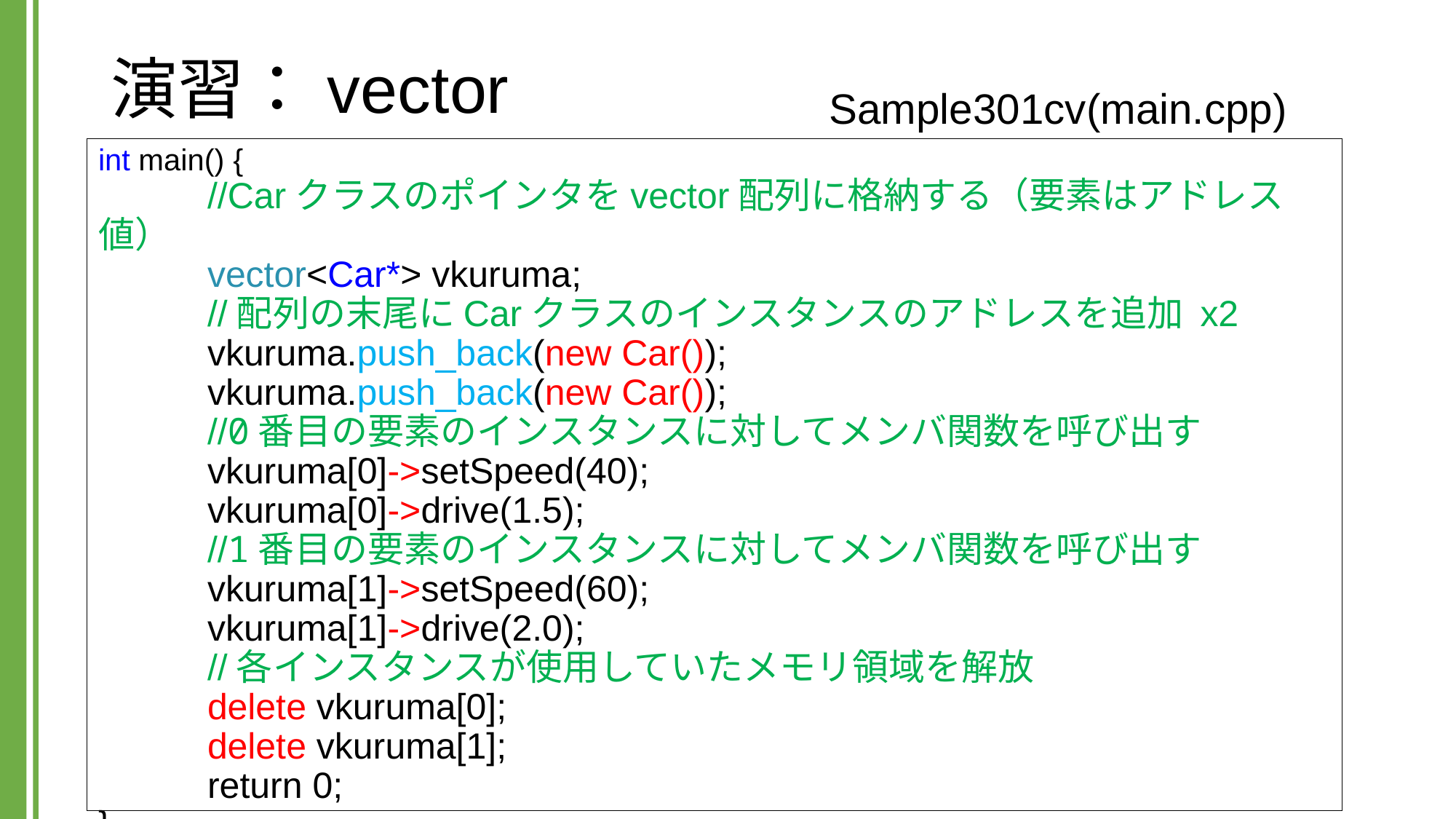

# 演習：vector
Sample301cv(main.cpp)
int main() {
	//Carクラスのポインタをvector配列に格納する（要素はアドレス値）
	vector<Car*> vkuruma;
	//配列の末尾にCarクラスのインスタンスのアドレスを追加 x2
	vkuruma.push_back(new Car());
	vkuruma.push_back(new Car());
	//0番目の要素のインスタンスに対してメンバ関数を呼び出す
	vkuruma[0]->setSpeed(40);
	vkuruma[0]->drive(1.5);
	//1番目の要素のインスタンスに対してメンバ関数を呼び出す
	vkuruma[1]->setSpeed(60);
	vkuruma[1]->drive(2.0);
	//各インスタンスが使用していたメモリ領域を解放
	delete vkuruma[0];
	delete vkuruma[1];
	return 0;
}